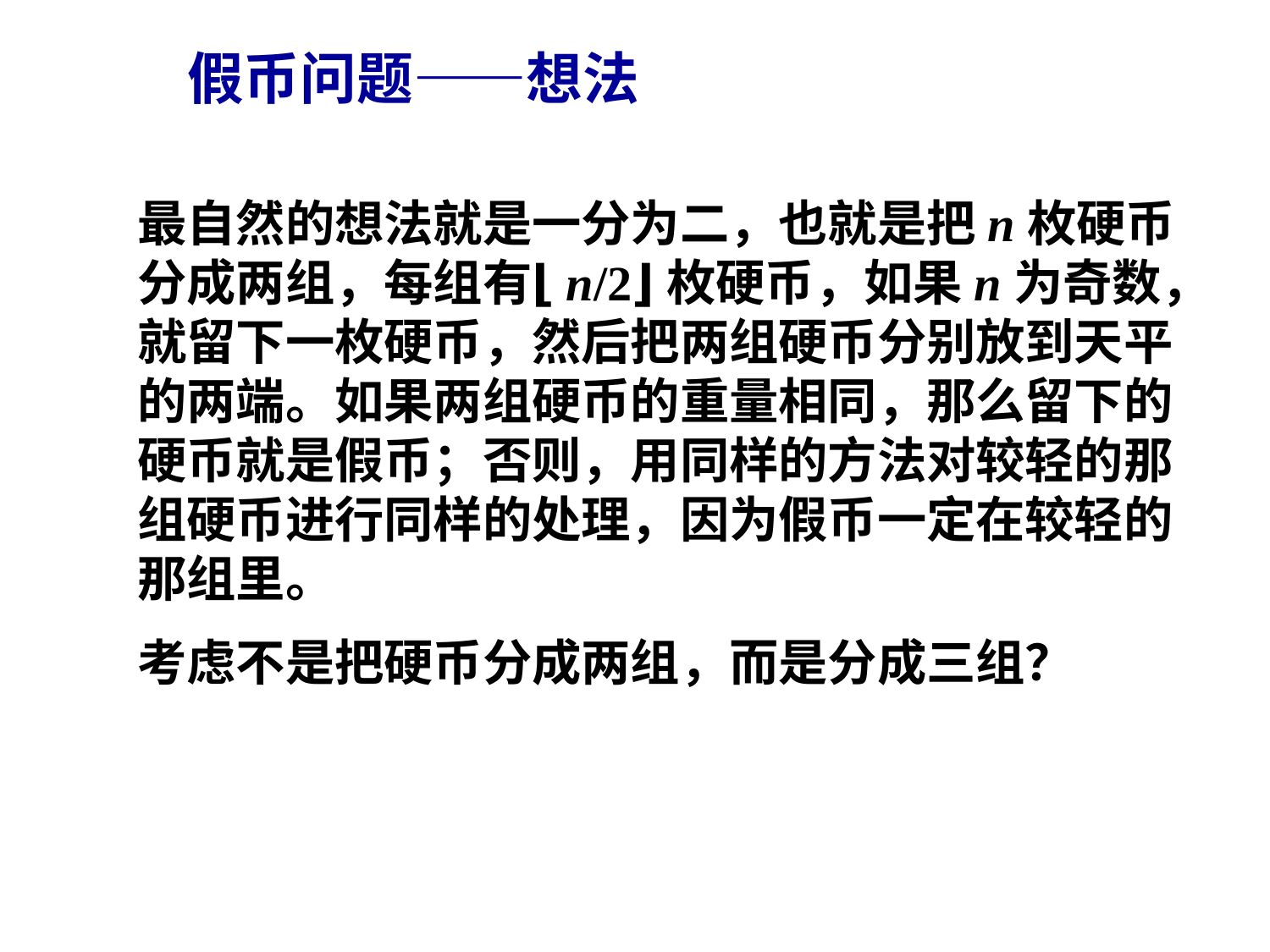

假币问题——想法
最自然的想法就是一分为二，也就是把n枚硬币分成两组，每组有⌊n/2⌋枚硬币，如果n为奇数，就留下一枚硬币，然后把两组硬币分别放到天平的两端。如果两组硬币的重量相同，那么留下的硬币就是假币；否则，用同样的方法对较轻的那组硬币进行同样的处理，因为假币一定在较轻的那组里。
考虑不是把硬币分成两组，而是分成三组？